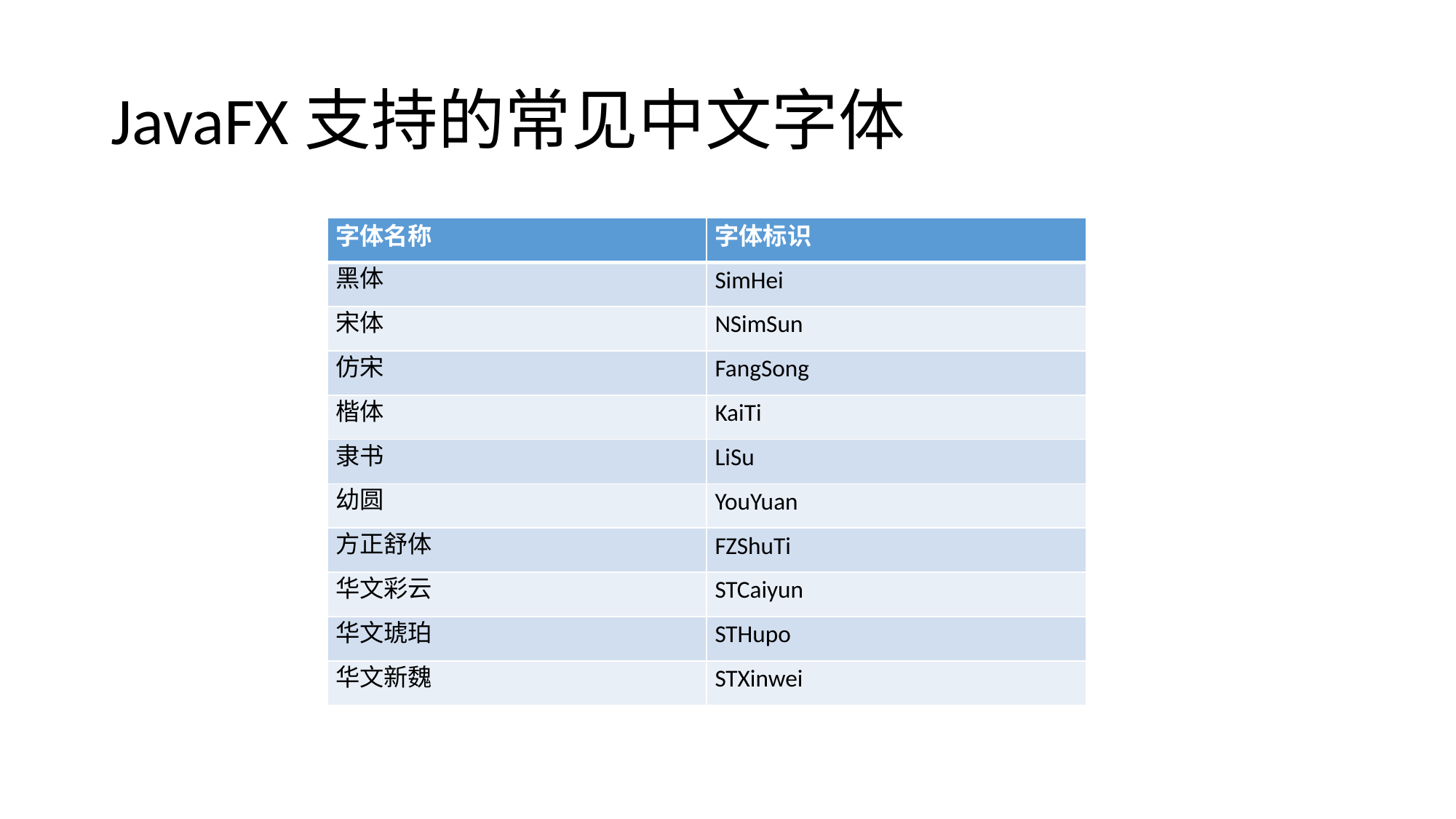

# JavaFX支持的常见中文字体
| 字体名称 | 字体标识 |
| --- | --- |
| 黑体 | SimHei |
| 宋体 | NSimSun |
| 仿宋 | FangSong |
| 楷体 | KaiTi |
| 隶书 | LiSu |
| 幼圆 | YouYuan |
| 方正舒体 | FZShuTi |
| 华文彩云 | STCaiyun |
| 华文琥珀 | STHupo |
| 华文新魏 | STXinwei |